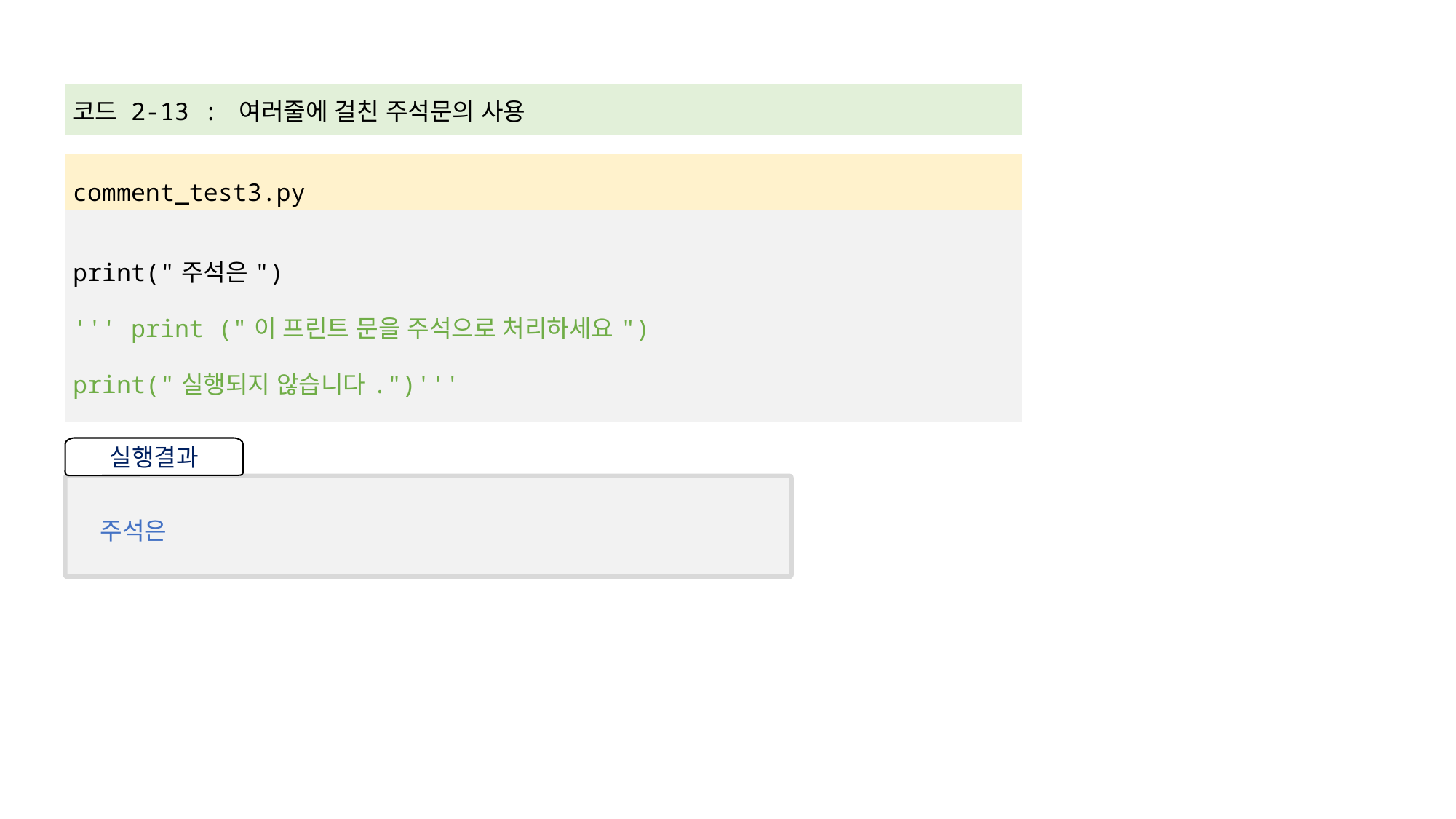

| 코드 2-13 : 여러줄에 걸친 주석문의 사용 |
| --- |
|  |
| comment\_test3.py |
| print("주석은") ''' print ("이 프린트 문을 주석으로 처리하세요") print("실행되지 않습니다.")''' |
실행결과

주석은